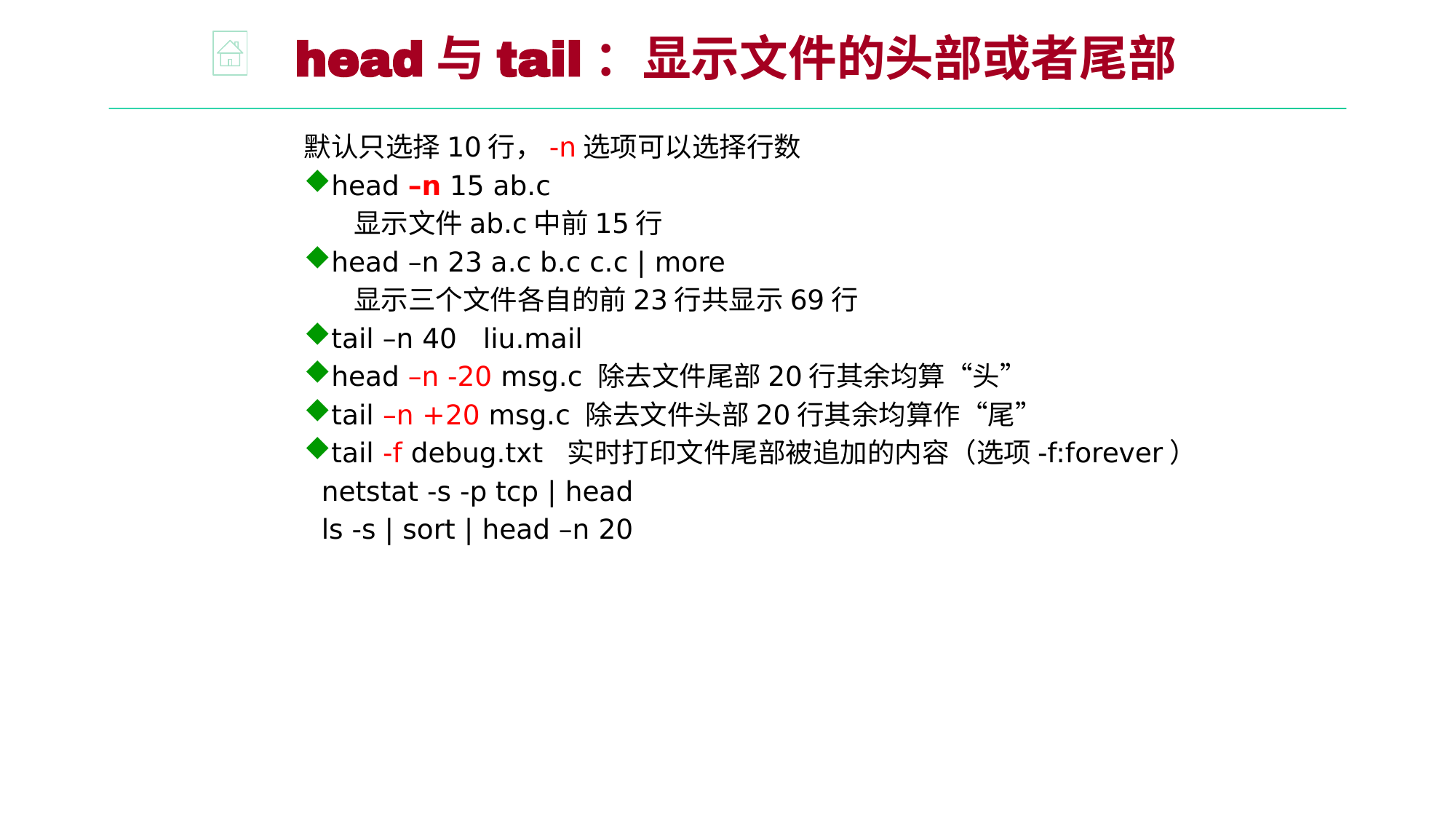

head与tail：显示文件的头部或者尾部

默认只选择10行，-n选项可以选择行数
head –n 15 ab.c
       显示文件ab.c中前15行
head –n 23 a.c b.c c.c | more
       显示三个文件各自的前23行共显示69行
tail –n 40   liu.mail
head –n -20 msg.c 除去文件尾部20行其余均算“头”
tail –n +20 msg.c 除去文件头部20行其余均算作“尾”
tail -f debug.txt  实时打印文件尾部被追加的内容（选项-f:forever）
  netstat -s -p tcp | head
  ls -s | sort | head –n 20